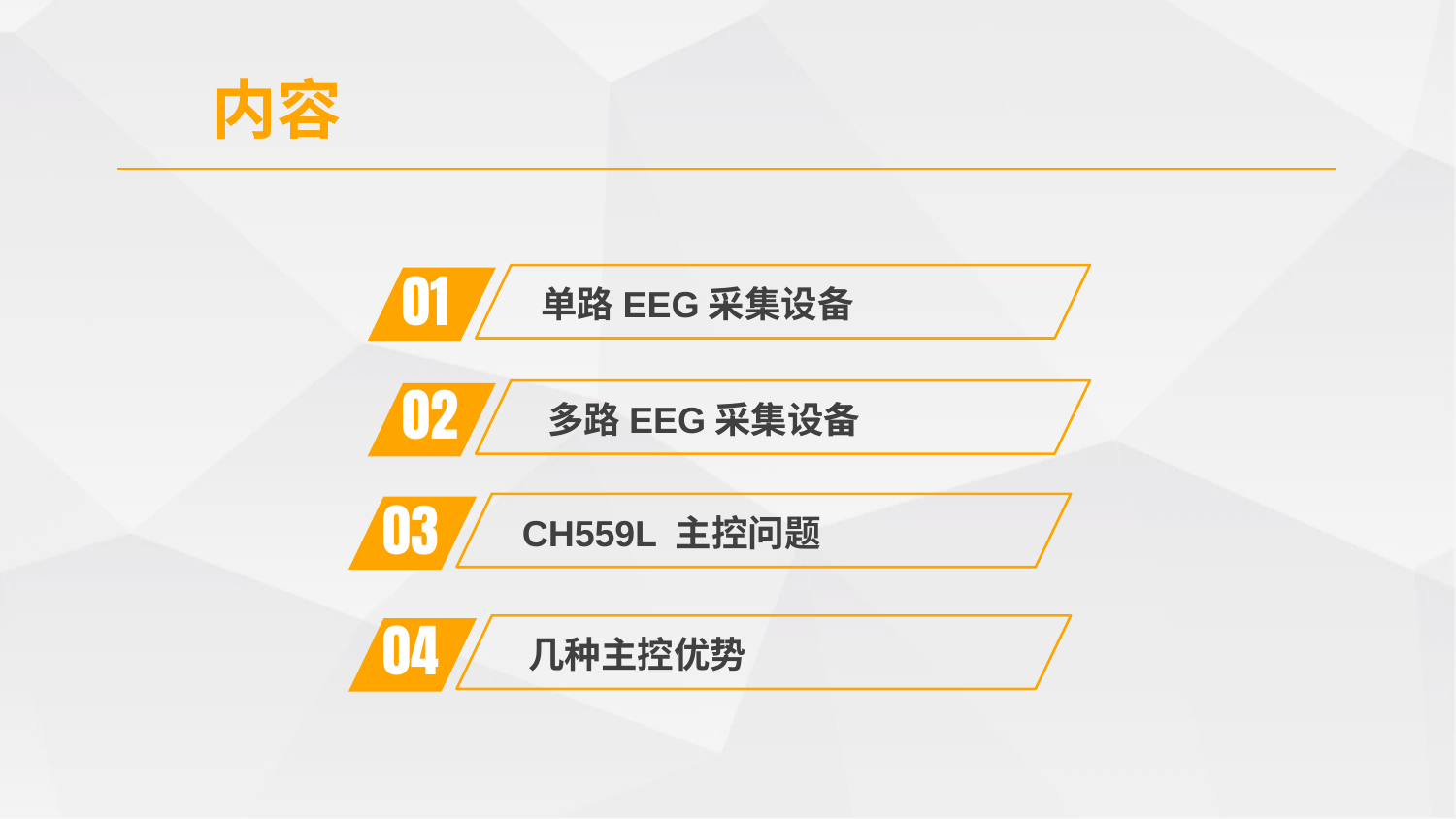

内容
01

单路EEG采集设备
02

多路EEG采集设备
03

CH559L 主控问题
04

几种主控优势